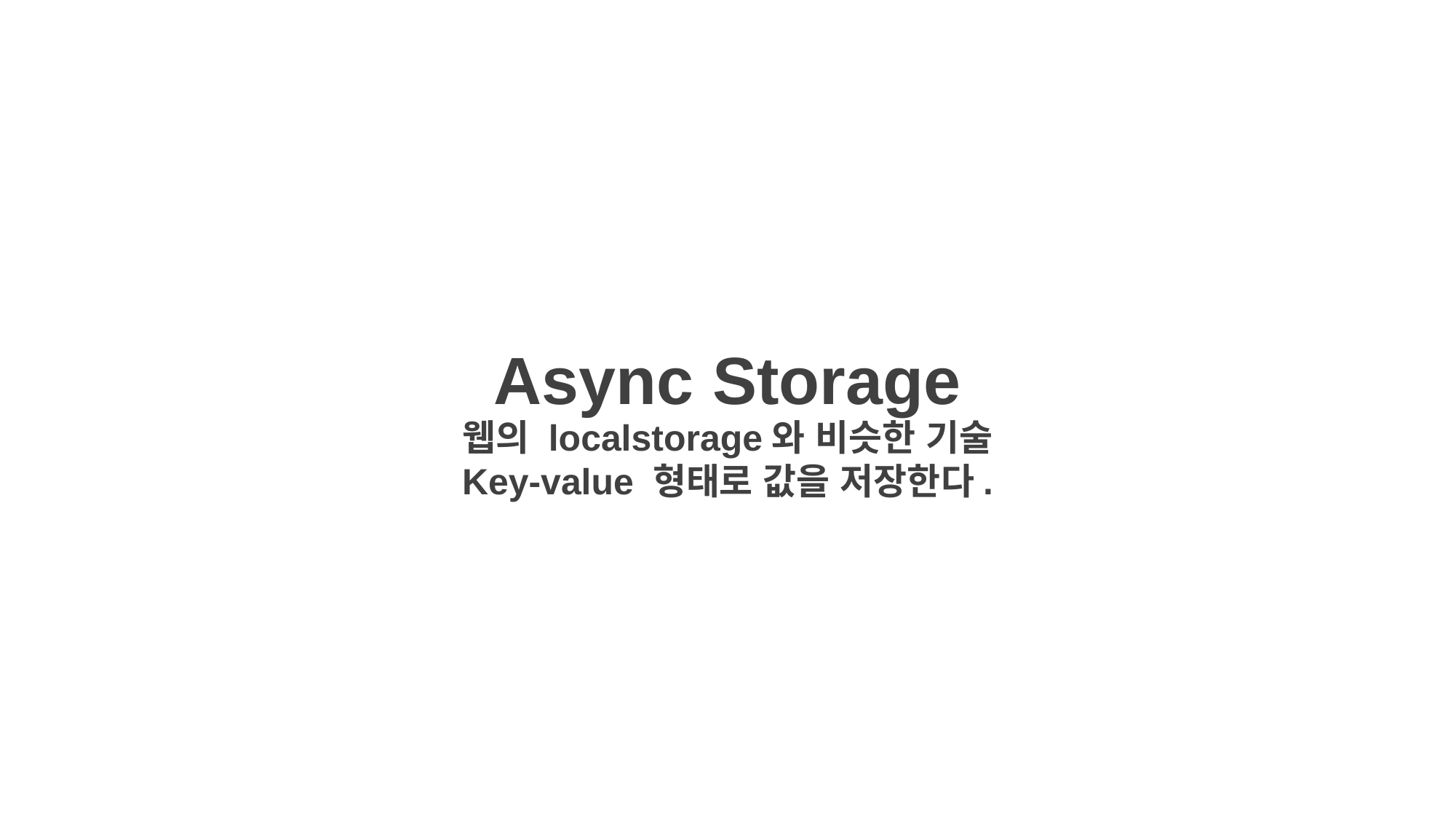

Async Storage
웹의 localstorage와 비슷한 기술
Key-value 형태로 값을 저장한다.